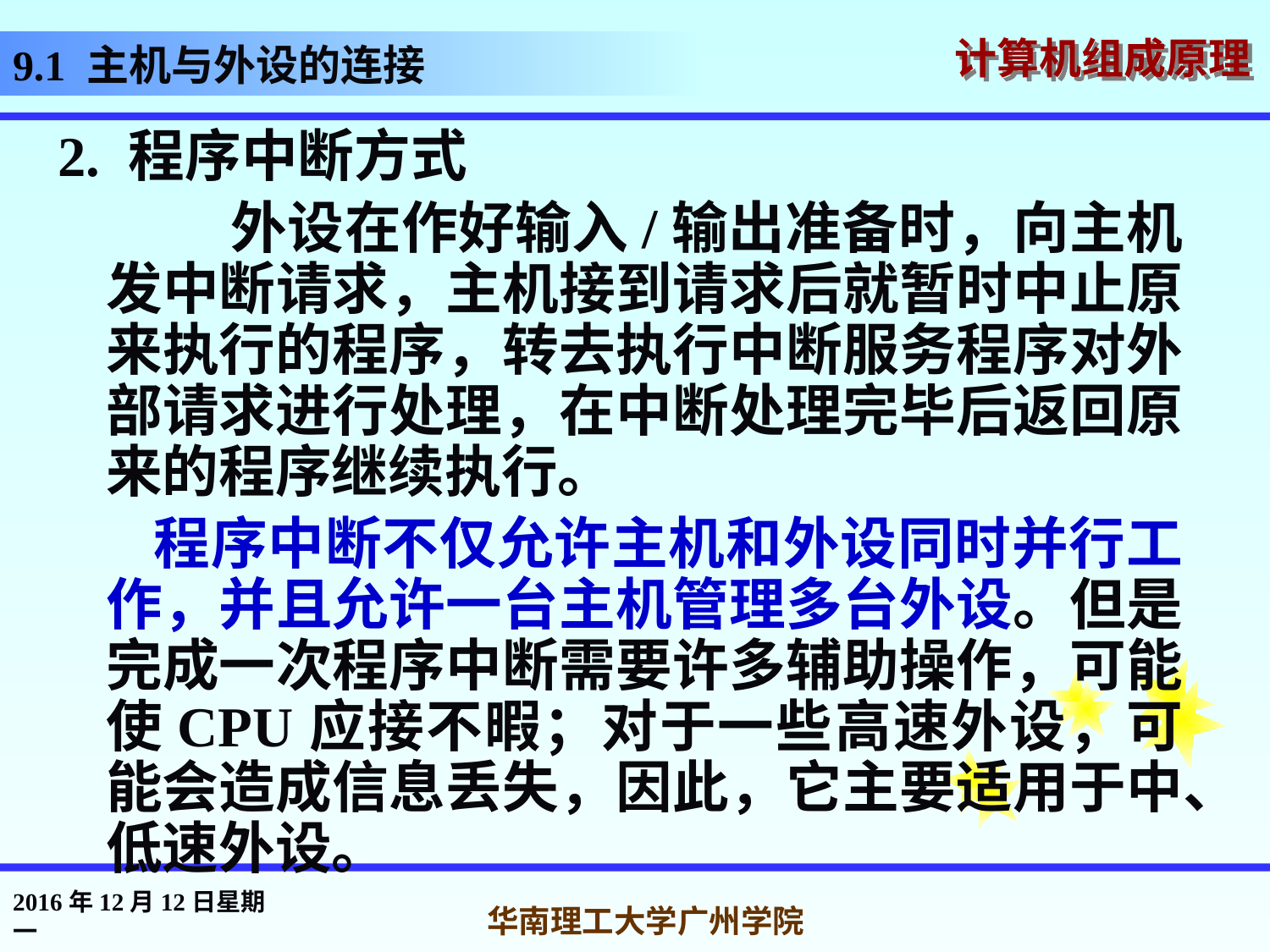

# 9.1 主机与外设的连接
2. 程序中断方式
            外设在作好输入/输出准备时，向主机发中断请求，主机接到请求后就暂时中止原来执行的程序，转去执行中断服务程序对外部请求进行处理，在中断处理完毕后返回原来的程序继续执行。
      程序中断不仅允许主机和外设同时并行工作，并且允许一台主机管理多台外设。但是完成一次程序中断需要许多辅助操作，可能使CPU应接不暇；对于一些高速外设，可能会造成信息丢失，因此，它主要适用于中、低速外设。
2016年12月12日星期一
华南理工大学广州学院